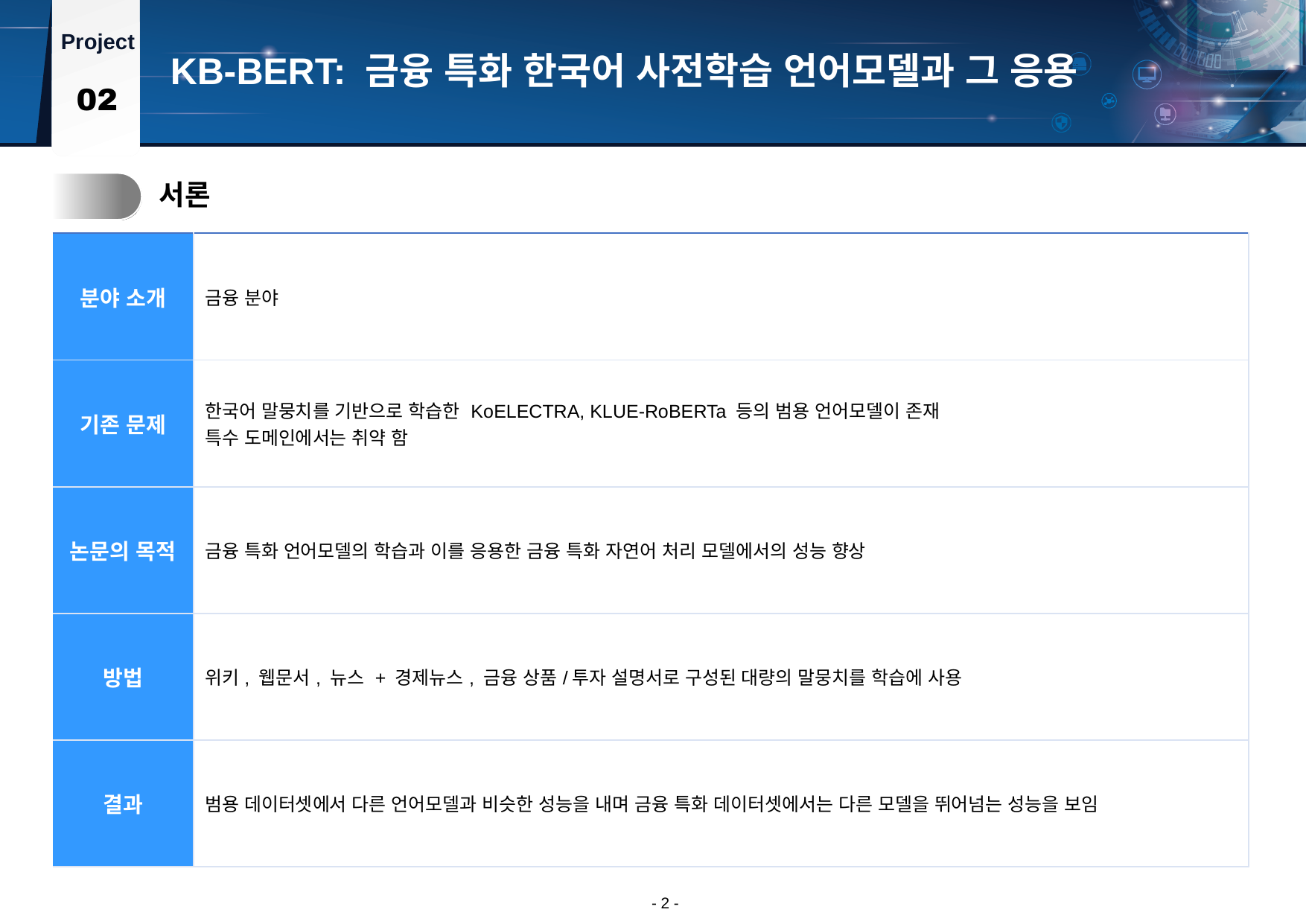

KB-BERT: 금융 특화 한국어 사전학습 언어모델과 그 응용
02

2.
서론
| 분야 소개 | 금융 분야 |
| --- | --- |
| 기존 문제 | 한국어 말뭉치를 기반으로 학습한 KoELECTRA, KLUE-RoBERTa 등의 범용 언어모델이 존재 특수 도메인에서는 취약 함 |
| 논문의 목적 | 금융 특화 언어모델의 학습과 이를 응용한 금융 특화 자연어 처리 모델에서의 성능 향상 |
| 방법 | 위키, 웹문서, 뉴스 + 경제뉴스, 금융 상품/투자 설명서로 구성된 대량의 말뭉치를 학습에 사용 |
| 결과 | 범용 데이터셋에서 다른 언어모델과 비슷한 성능을 내며 금융 특화 데이터셋에서는 다른 모델을 뛰어넘는 성능을 보임 |
- 2 -